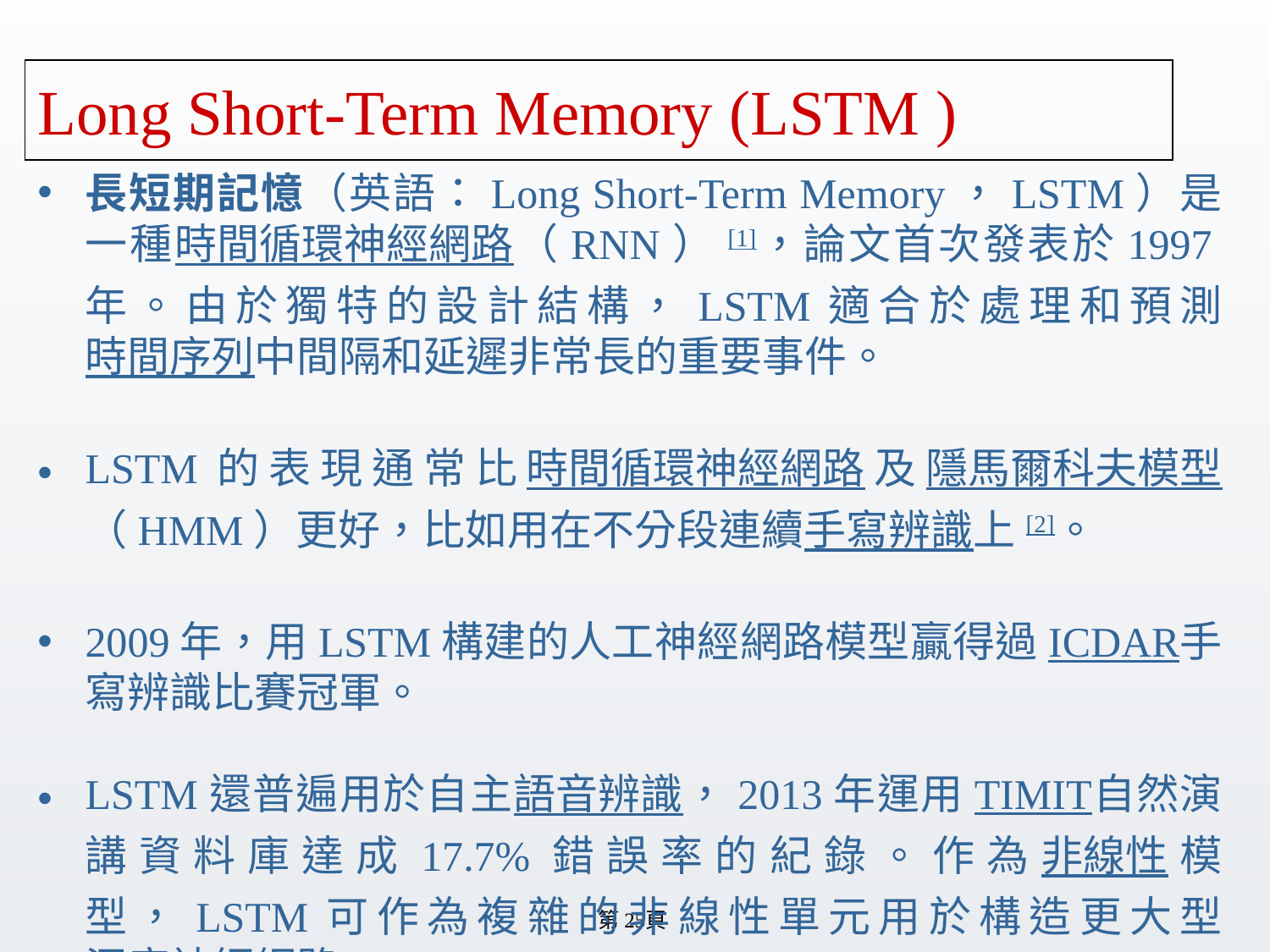

# Long Short-Term Memory (LSTM )
長短期記憶（英語：Long Short-Term Memory，LSTM）是一種時間循環神經網路（RNN）[1]，論文首次發表於1997年。由於獨特的設計結構，LSTM適合於處理和預測時間序列中間隔和延遲非常長的重要事件。

LSTM的表現通常比時間循環神經網路及隱馬爾科夫模型（HMM）更好，比如用在不分段連續手寫辨識上[2]。

2009年，用LSTM構建的人工神經網路模型贏得過ICDAR手寫辨識比賽冠軍。

LSTM還普遍用於自主語音辨識，2013年運用TIMIT自然演講資料庫達成17.7%錯誤率的紀錄。作為非線性模型，LSTM可作為複雜的非線性單元用於構造更大型深度神經網路。